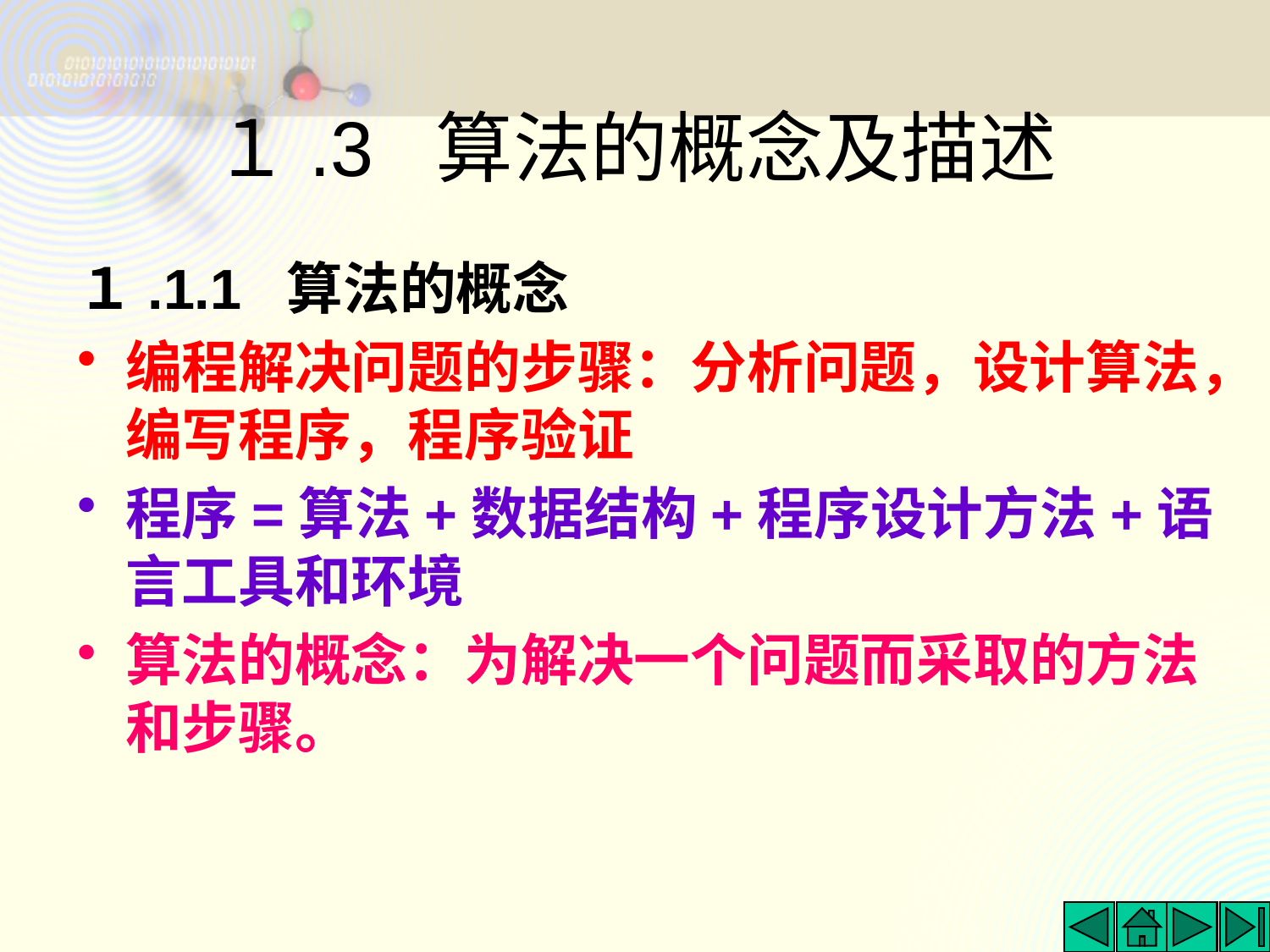

# １.3  算法的概念及描述
１.1.1  算法的概念
编程解决问题的步骤：分析问题，设计算法，编写程序，程序验证
程序=算法+数据结构+程序设计方法+语言工具和环境
算法的概念：为解决一个问题而采取的方法和步骤。